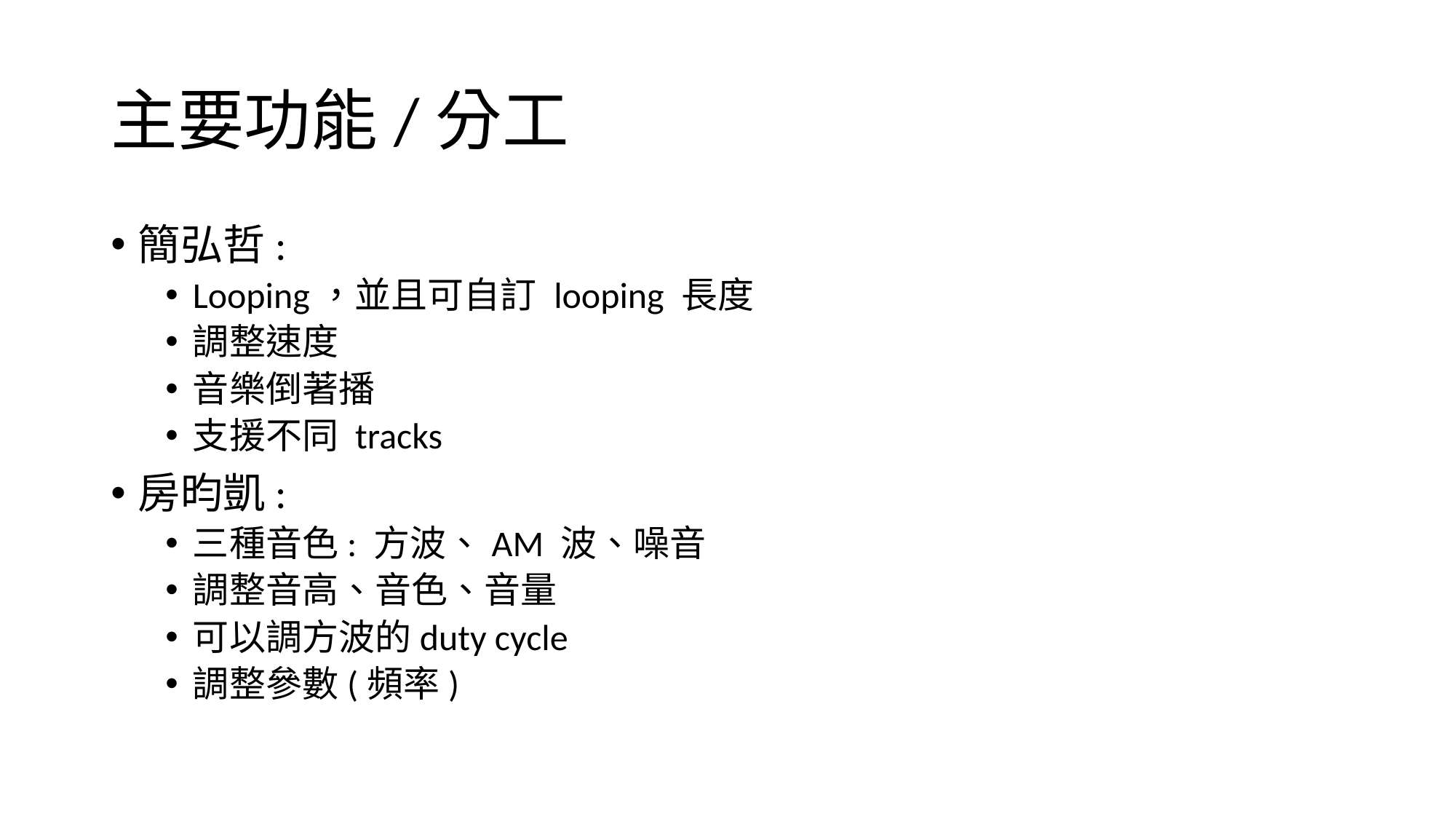

# 主要功能/分工
簡弘哲:
Looping，並且可自訂 looping 長度
調整速度
音樂倒著播
支援不同 tracks
房昀凱:
三種音色: 方波、AM 波、噪音
調整音高、音色、音量
可以調方波的duty cycle
調整參數(頻率)